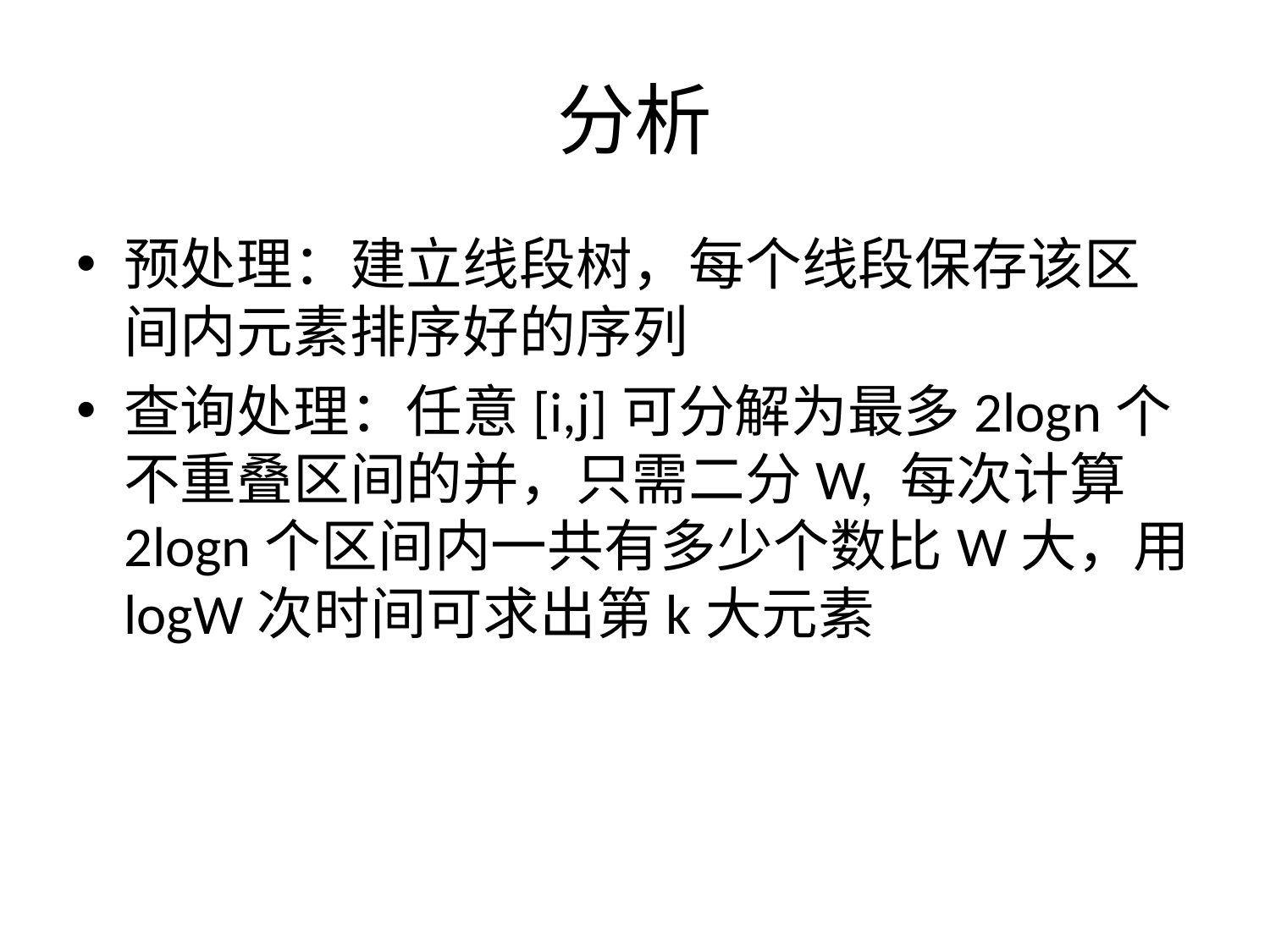

# 分析
预处理：建立线段树，每个线段保存该区间内元素排序好的序列
查询处理：任意[i,j]可分解为最多2logn个不重叠区间的并，只需二分W, 每次计算2logn个区间内一共有多少个数比W大，用logW次时间可求出第k大元素